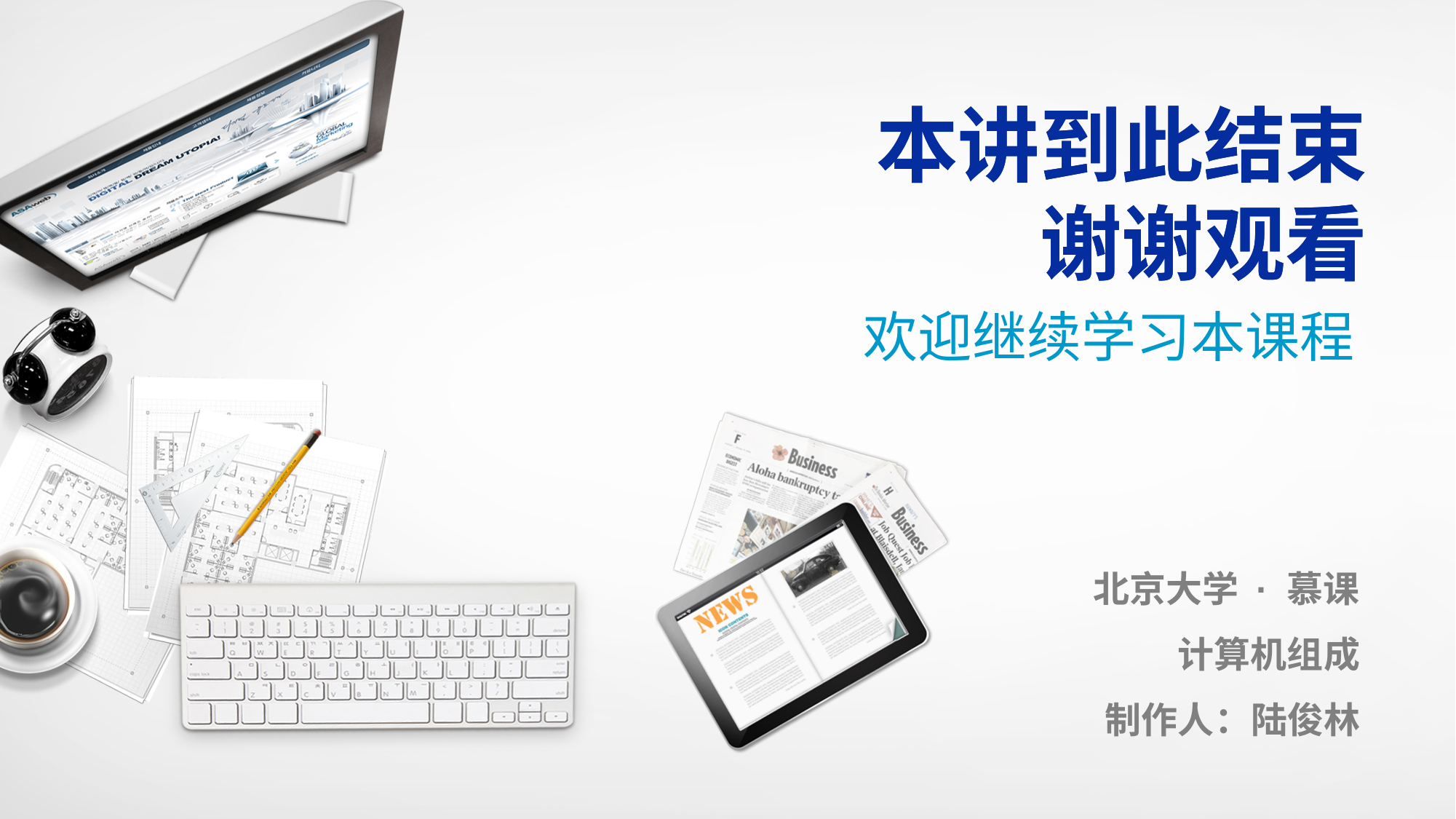

本讲到此结束
谢谢观看
本讲到此结束
谢谢观看
欢迎继续学习本课程
北京大学 · 慕课
计算机组成
制作人：陆俊林